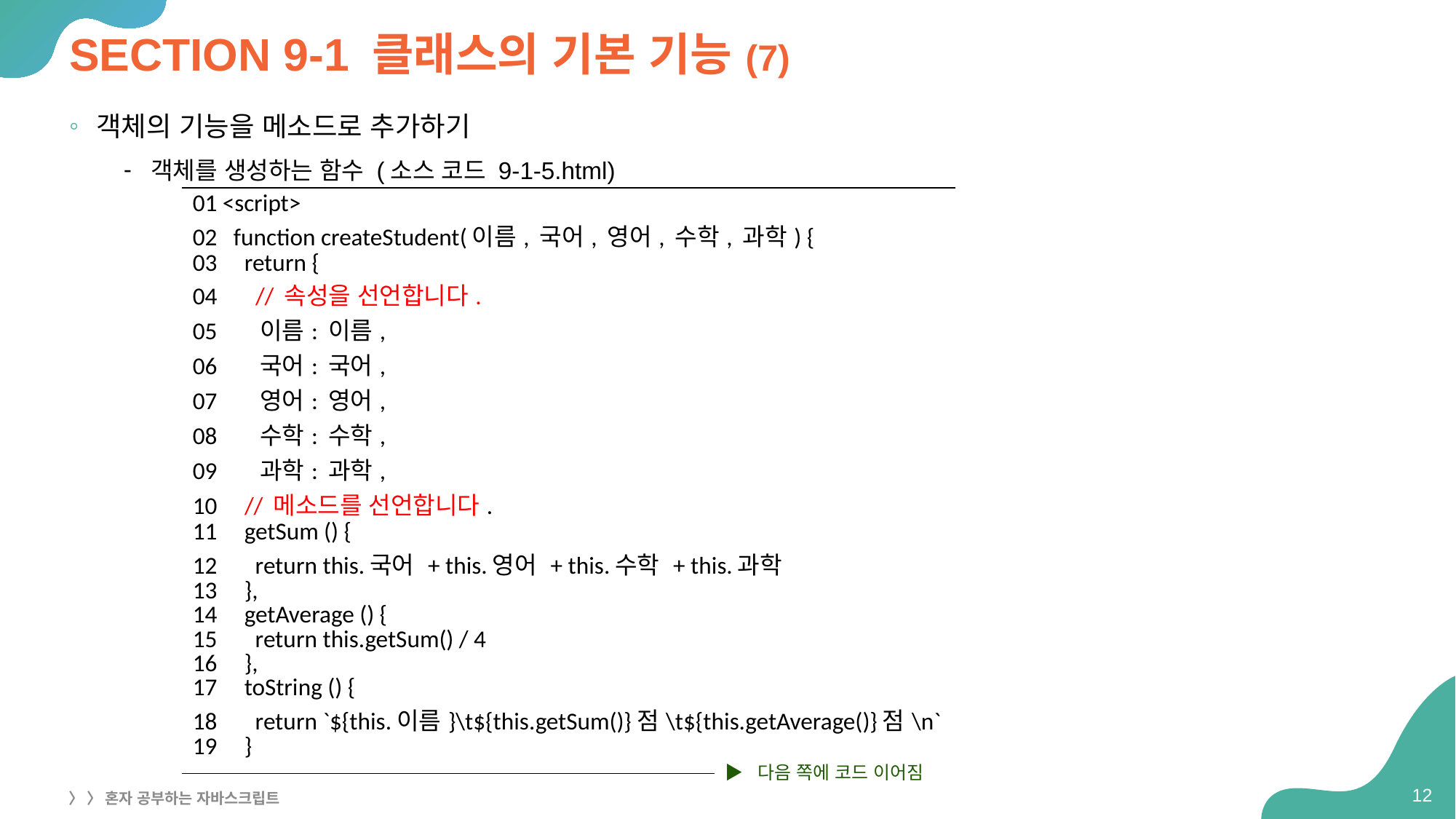

# SECTION 9-1 클래스의 기본 기능(7)
객체의 기능을 메소드로 추가하기
객체를 생성하는 함수 (소스 코드 9-1-5.html)
| 01 <script> 02 function createStudent(이름, 국어, 영어, 수학, 과학) { 03 return { 04 // 속성을 선언합니다. 05 이름: 이름, 06 국어: 국어, 07 영어: 영어, 08 수학: 수학, 09 과학: 과학, 10 // 메소드를 선언합니다. 11 getSum () { 12 return this.국어 + this.영어 + this.수학 + this.과학 13 }, 14 getAverage () { 15 return this.getSum() / 4 16 }, 17 toString () { 18 return `${this.이름}\t${this.getSum()}점\t${this.getAverage()}점\n` 19 } |
| --- |
▶  다음 쪽에 코드 이어짐
12
〉 〉 혼자 공부하는 자바스크립트